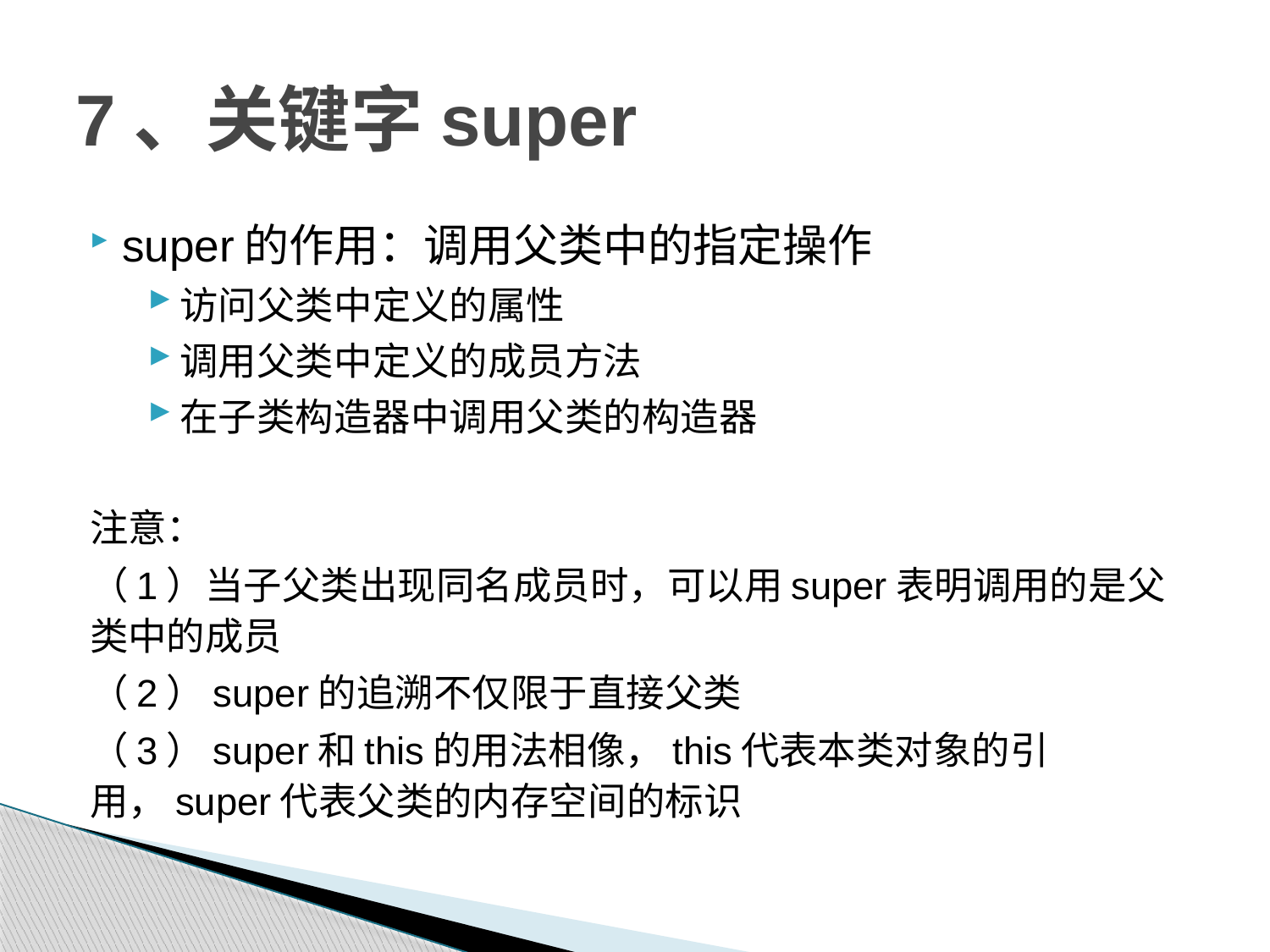

# 7、关键字super
super的作用：调用父类中的指定操作
访问父类中定义的属性
调用父类中定义的成员方法
在子类构造器中调用父类的构造器

注意：
（1）当子父类出现同名成员时，可以用super表明调用的是父类中的成员
（2）super的追溯不仅限于直接父类
（3）super和this的用法相像，this代表本类对象的引用，super代表父类的内存空间的标识